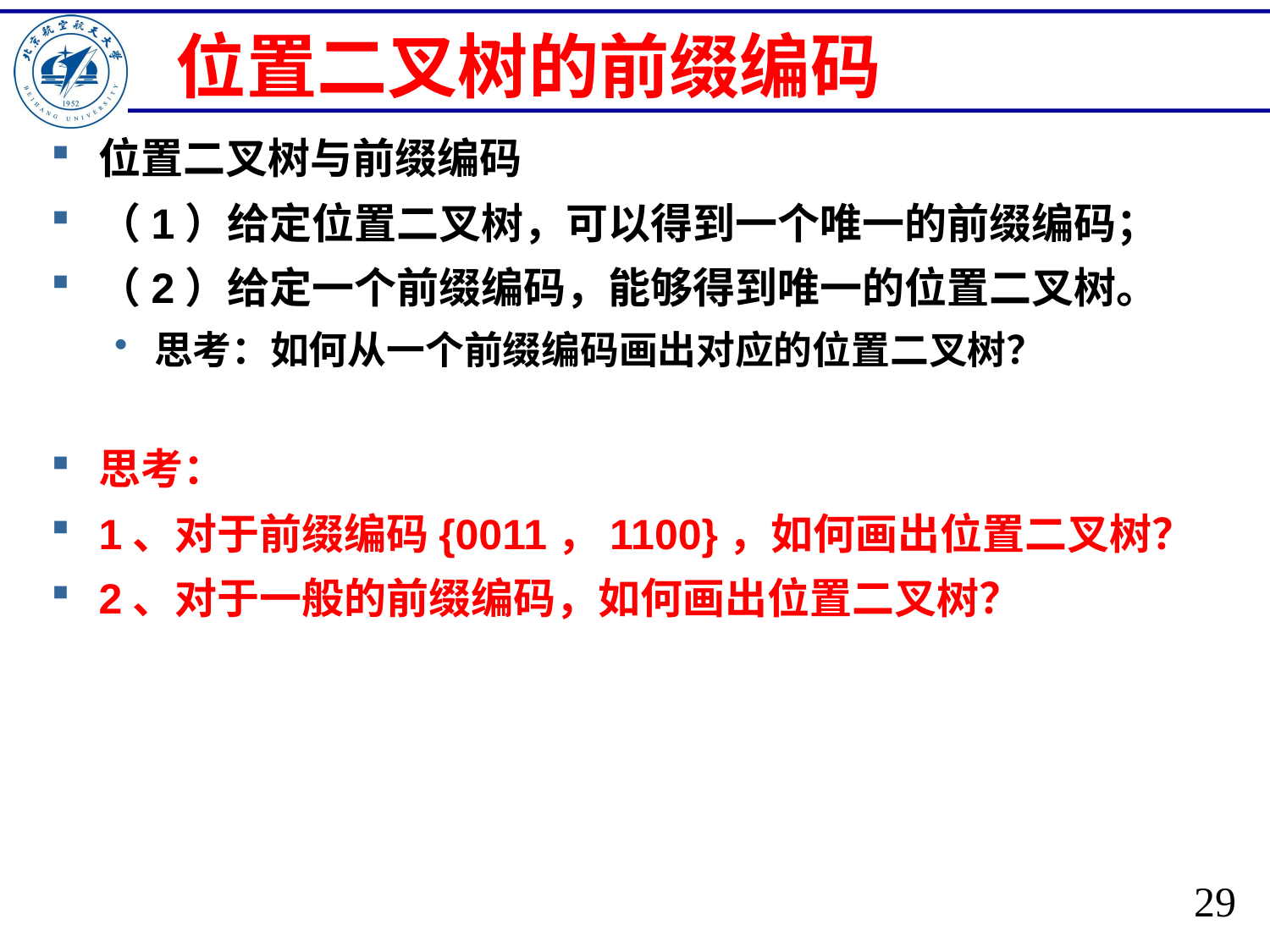

# 位置二叉树的前缀编码
位置二叉树与前缀编码
（1）给定位置二叉树，可以得到一个唯一的前缀编码；
（2）给定一个前缀编码，能够得到唯一的位置二叉树。
思考：如何从一个前缀编码画出对应的位置二叉树？

思考：
1、对于前缀编码{0011，1100}，如何画出位置二叉树？
2、对于一般的前缀编码，如何画出位置二叉树？